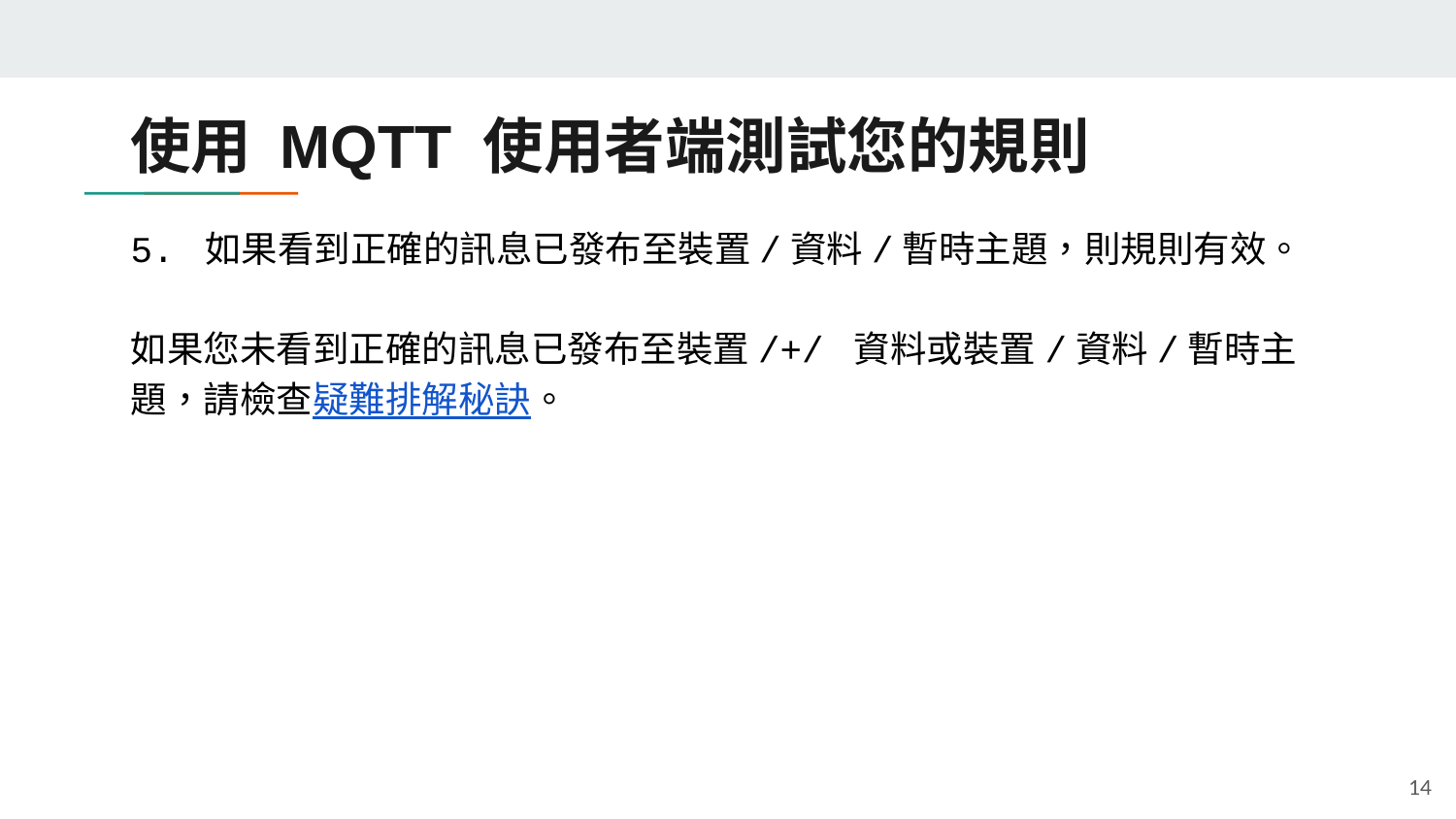

# 使用 MQTT 使用者端測試您的規則
5. 如果看到正確的訊息已發布至裝置/資料/暫時主題，則規則有效。

如果您未看到正確的訊息已發布至裝置/+/ 資料或裝置/資料/暫時主題，請檢查疑難排解秘訣。
14